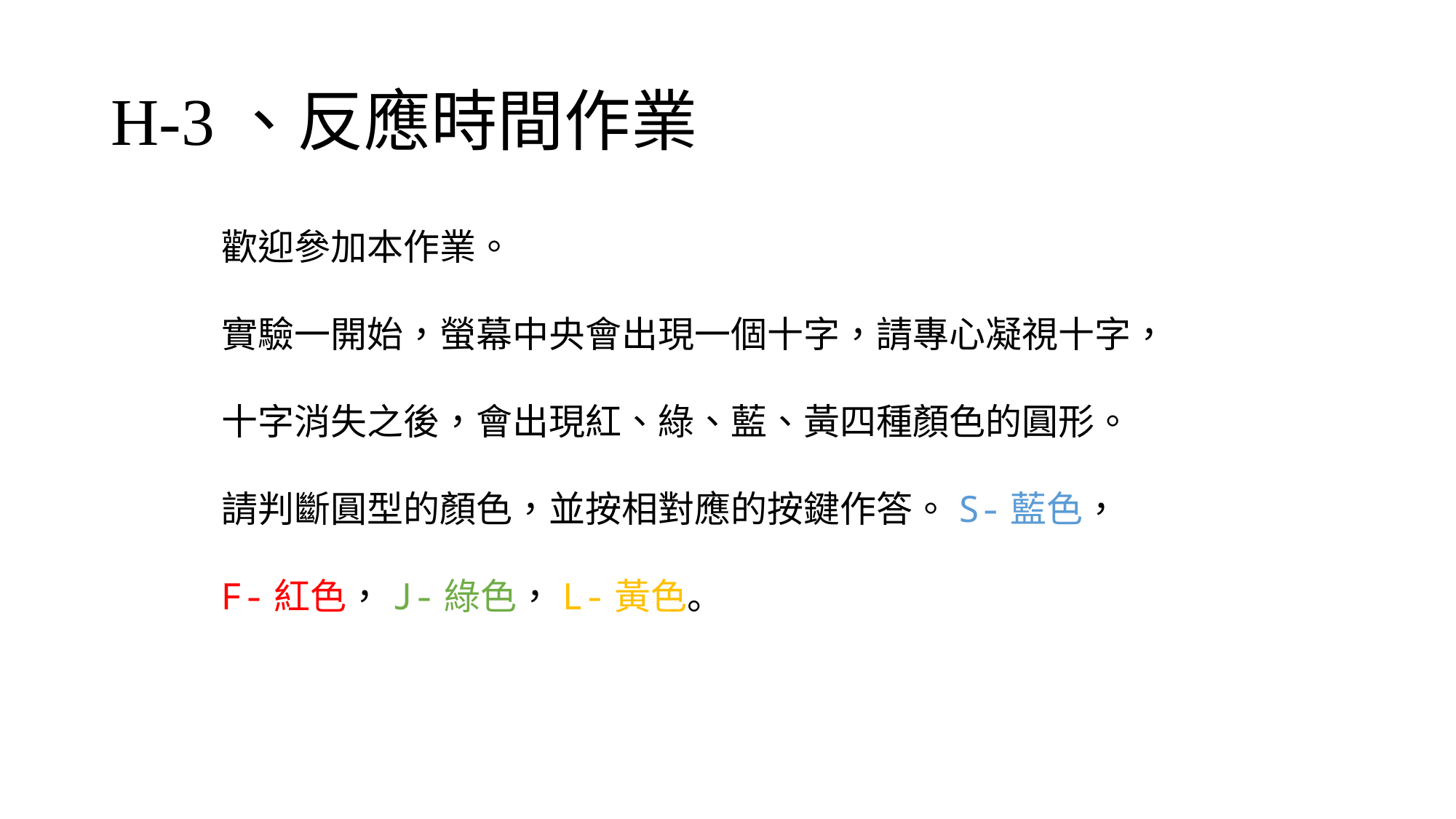

H-3、反應時間作業
歡迎參加本作業。

實驗一開始，螢幕中央會出現一個十字，請專心凝視十字，

十字消失之後，會出現紅、綠、藍、黃四種顏色的圓形。

請判斷圓型的顏色，並按相對應的按鍵作答。S-藍色，

F-紅色，J-綠色，L-黃色。